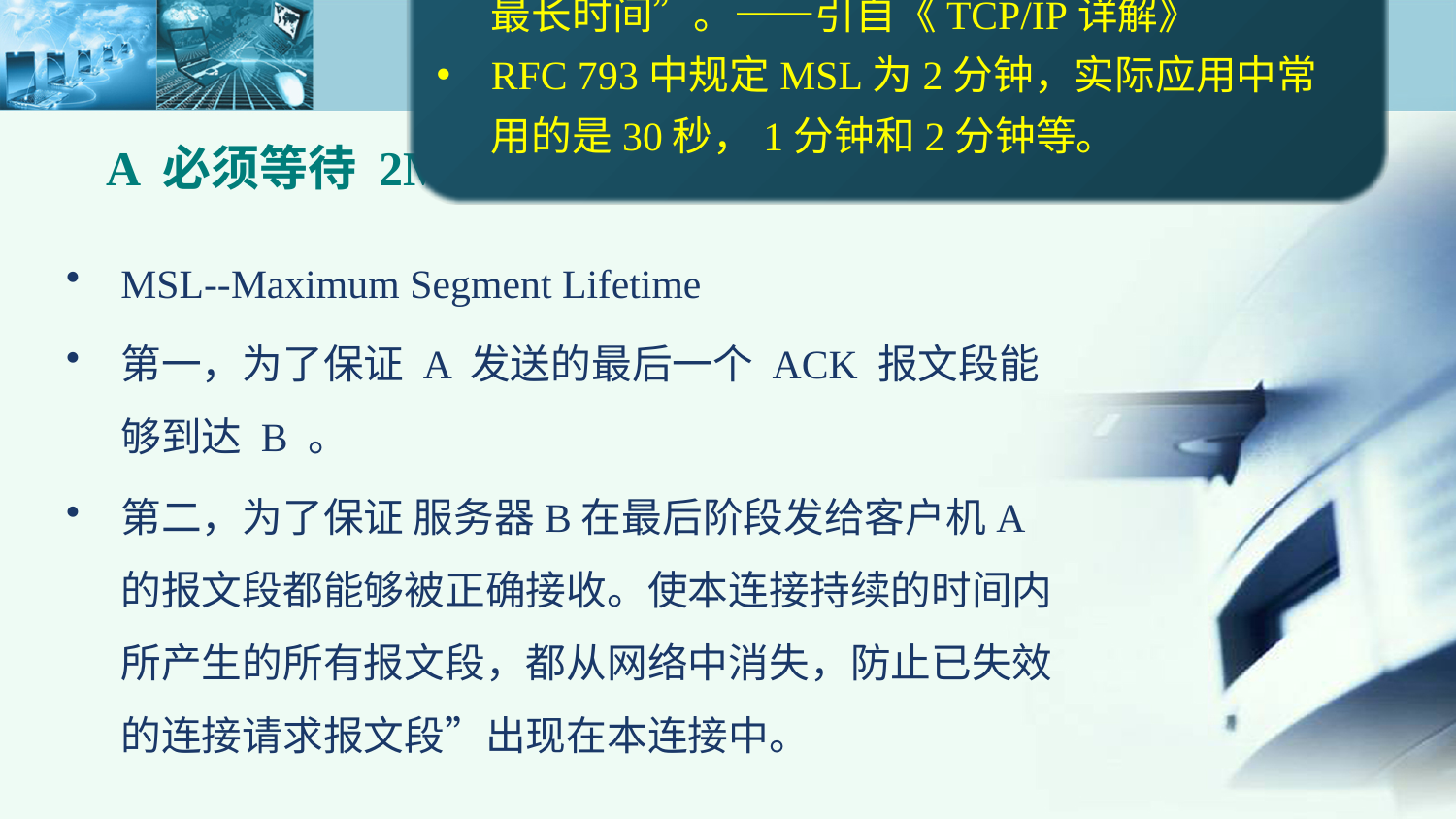

“它(MSL)是任何报文段被丢弃前在网络内的最长时间”。——引自《TCP/IP详解》
RFC 793中规定MSL为2分钟，实际应用中常用的是30秒，1分钟和2分钟等。
A 必须等待 2MSL 的时间
MSL--Maximum Segment Lifetime
第一，为了保证 A 发送的最后一个 ACK 报文段能够到达 B 。
第二，为了保证 服务器B在最后阶段发给客户机A的报文段都能够被正确接收。使本连接持续的时间内所产生的所有报文段，都从网络中消失，防止已失效的连接请求报文段”出现在本连接中。